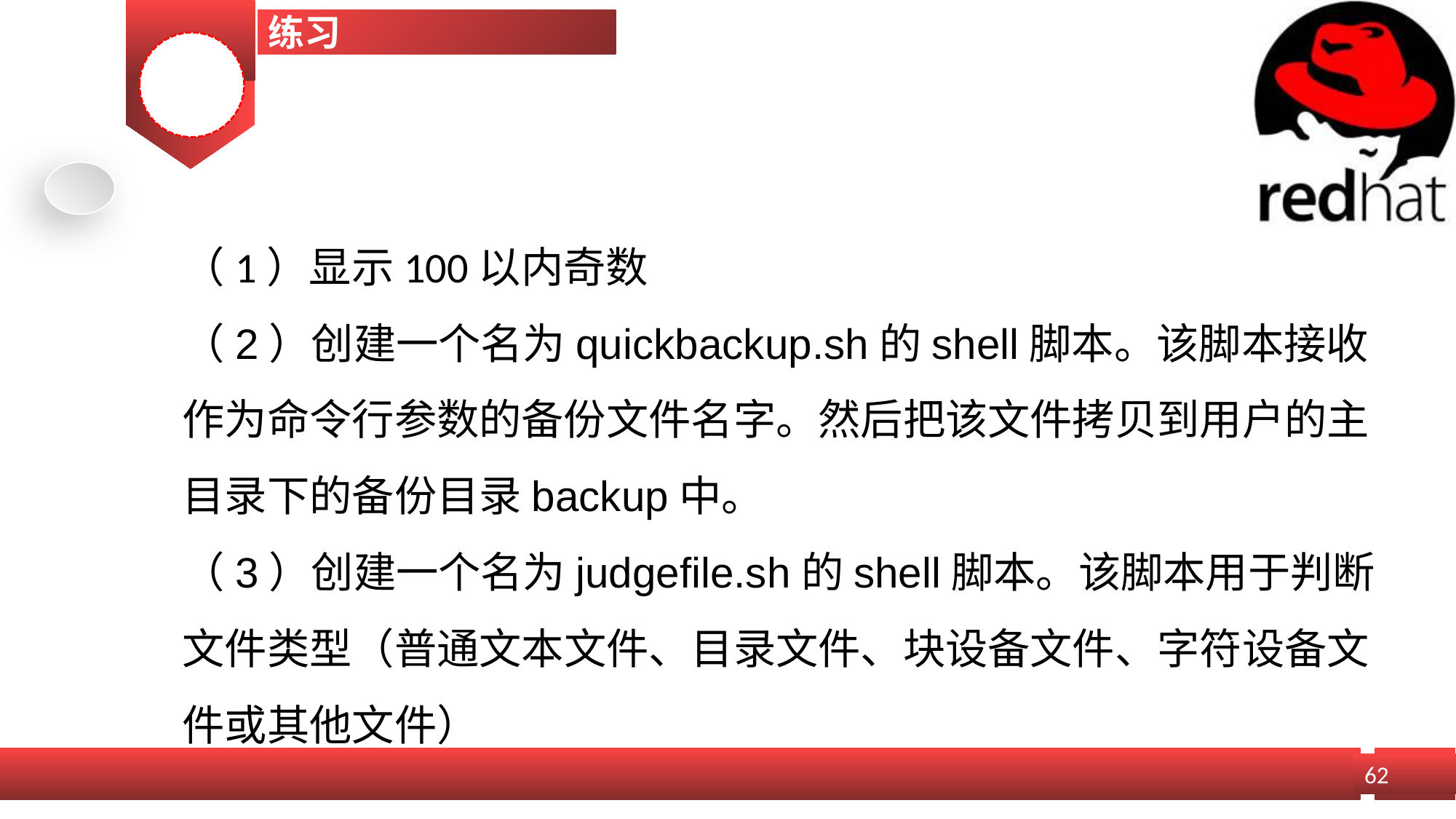

练习

（1）显示100以内奇数
（2）创建一个名为quickbackup.sh的shell脚本。该脚本接收作为命令行参数的备份文件名字。然后把该文件拷贝到用户的主目录下的备份目录backup中。
（3）创建一个名为judgefile.sh的shell脚本。该脚本用于判断文件类型（普通文本文件、目录文件、块设备文件、字符设备文件或其他文件）